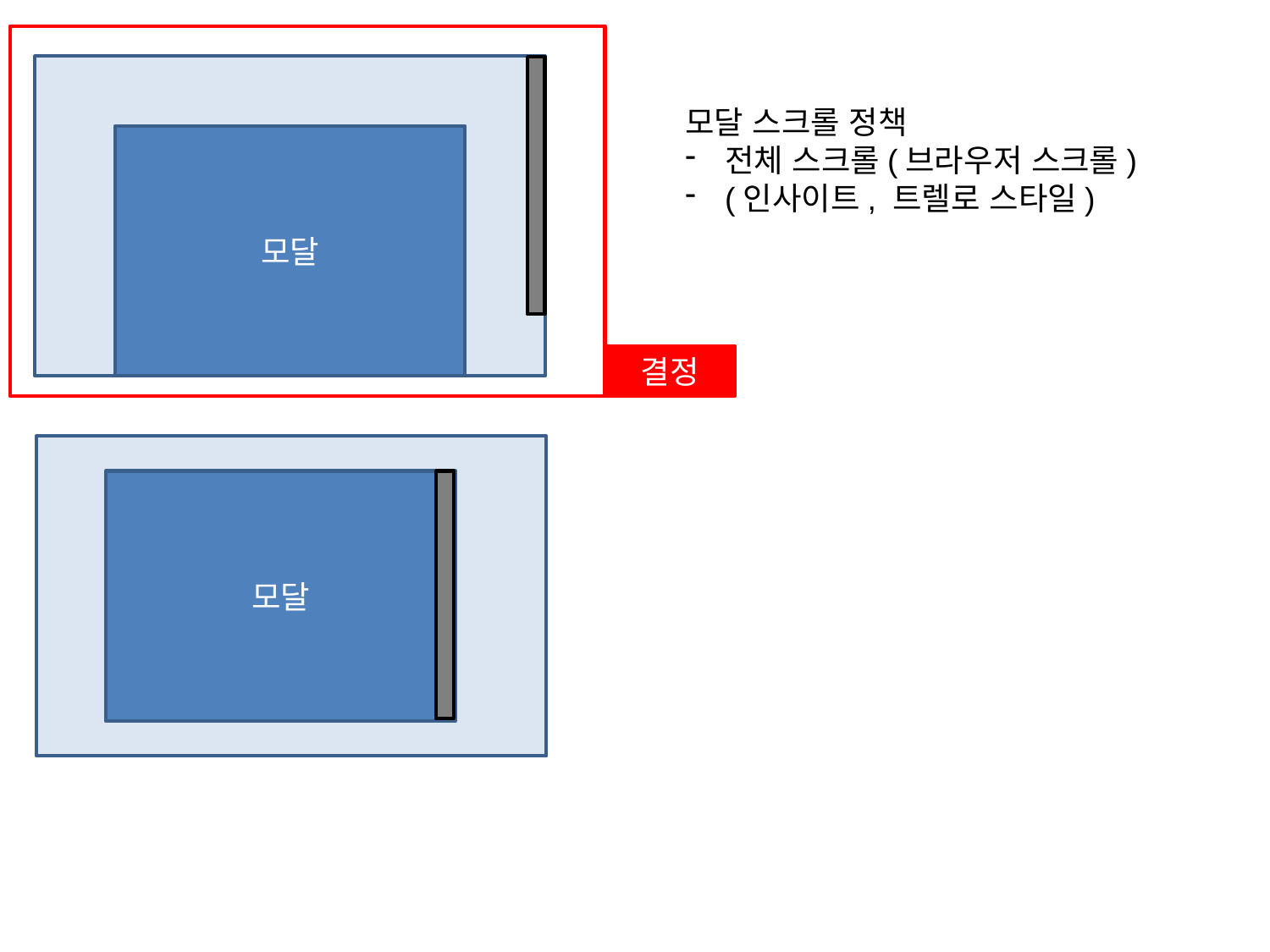

모달 스크롤 정책
전체 스크롤(브라우저 스크롤)
(인사이트, 트렐로 스타일)
모달
결정

모달